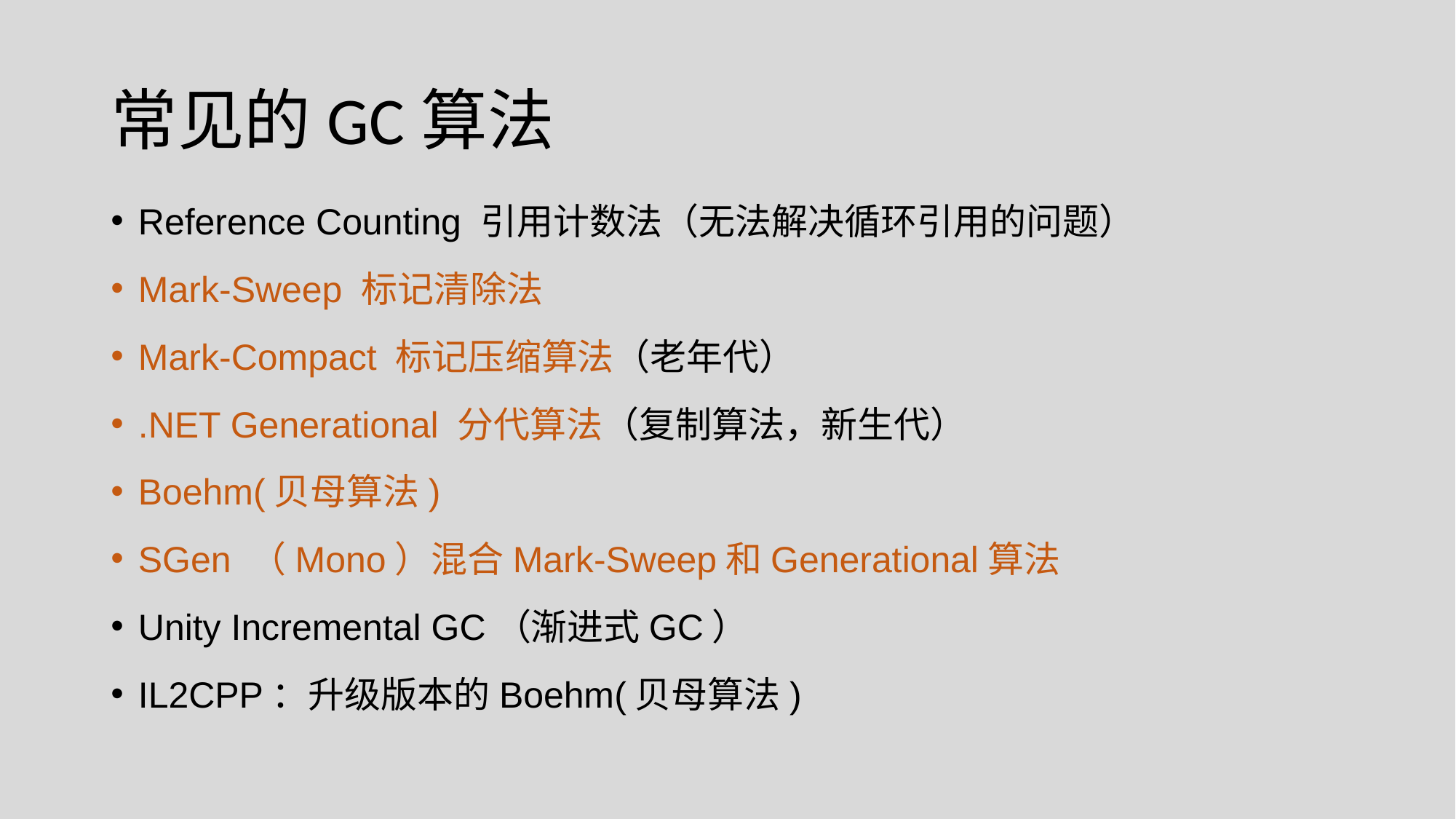

# 常见的GC算法
Reference Counting 引用计数法（无法解决循环引用的问题）
Mark-Sweep 标记清除法
Mark-Compact 标记压缩算法（老年代）
.NET Generational 分代算法（复制算法，新生代）
Boehm(贝母算法)
SGen （Mono）混合Mark-Sweep和Generational算法
Unity Incremental GC（渐进式GC）
IL2CPP：升级版本的Boehm(贝母算法)